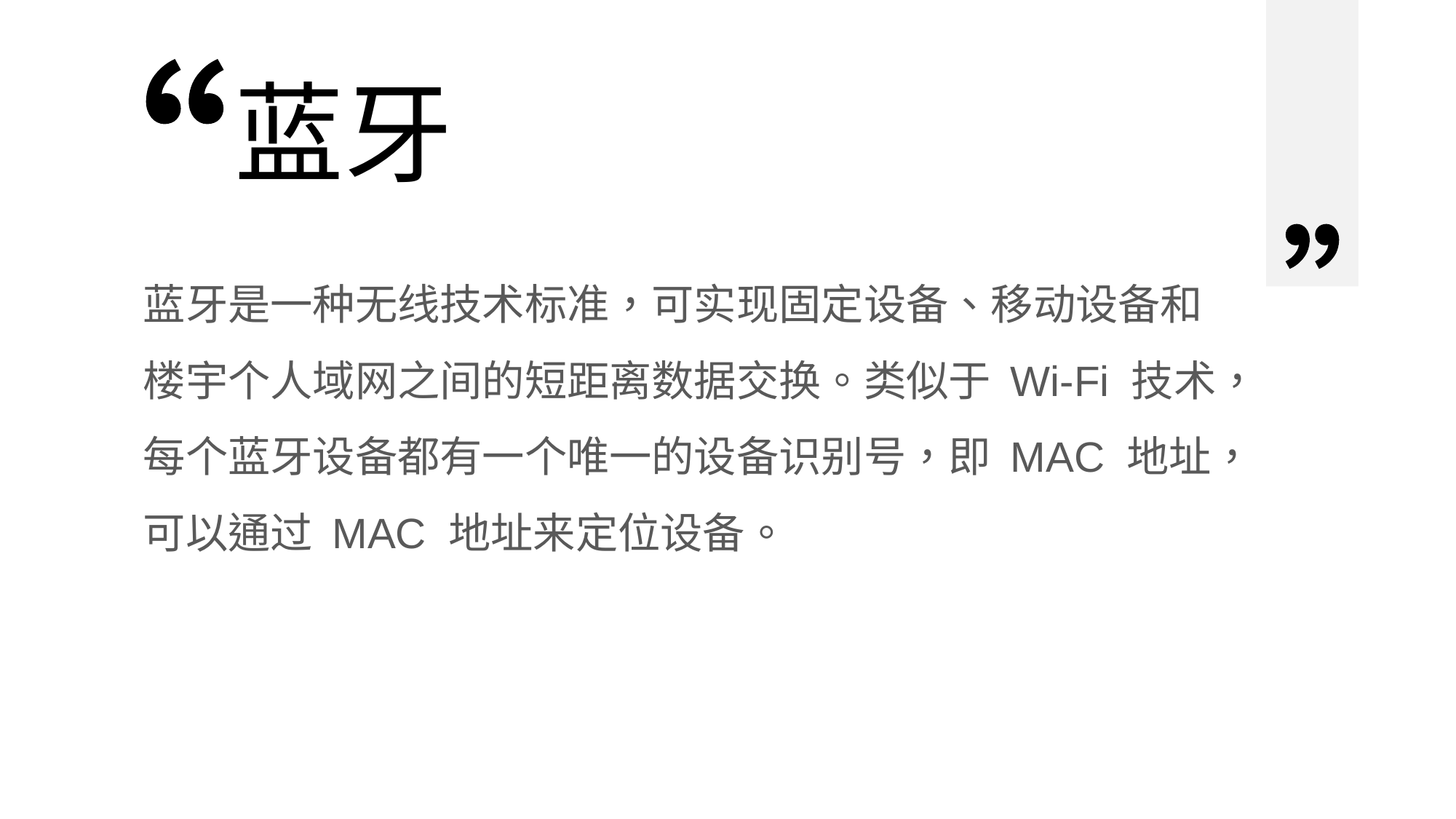

蓝牙

蓝牙是一种无线技术标准，可实现固定设备、移动设备和楼宇个人域网之间的短距离数据交换。类似于 Wi-Fi 技术，每个蓝牙设备都有一个唯一的设备识别号，即 MAC 地址，可以通过 MAC 地址来定位设备。